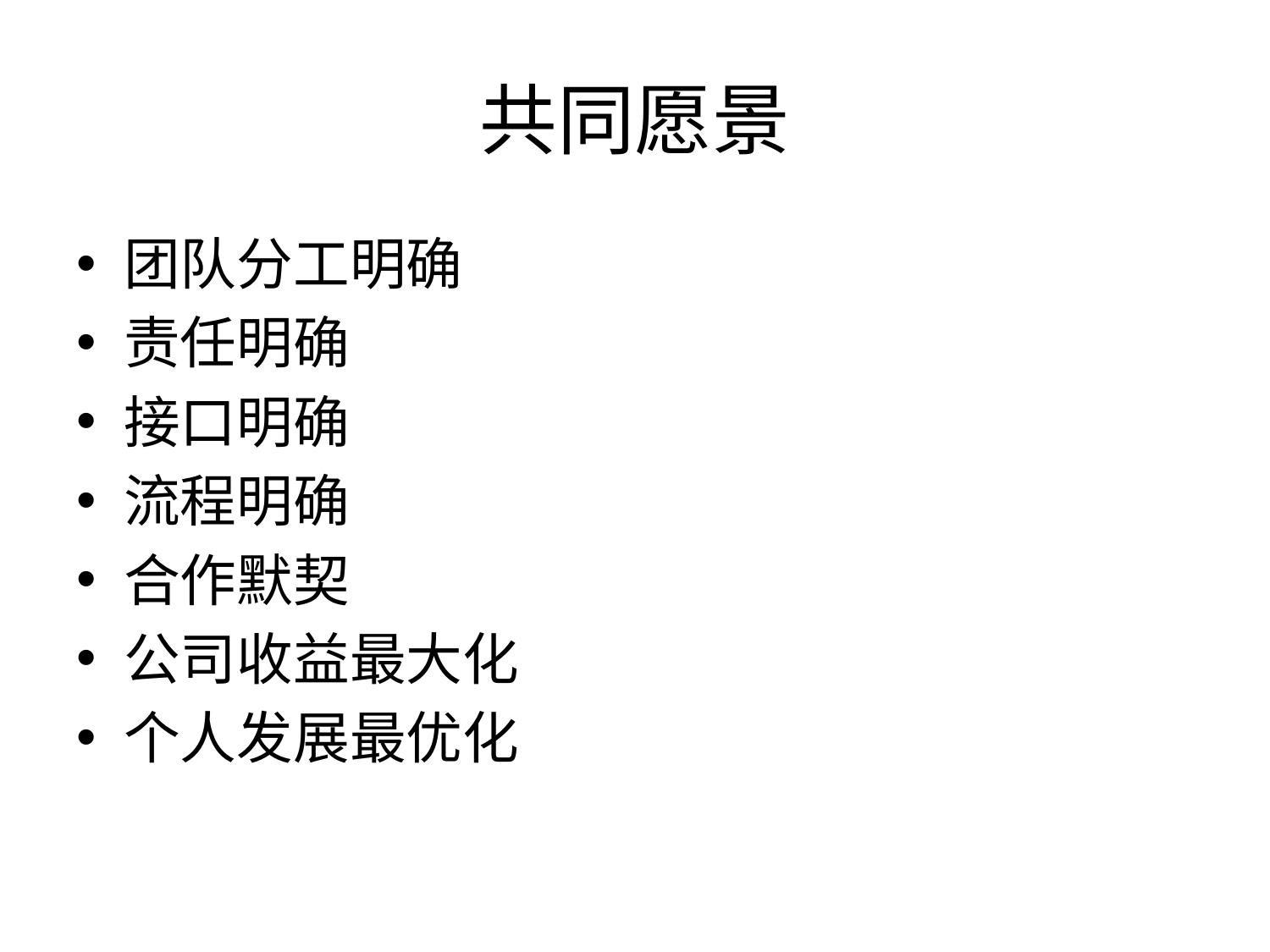

# 共同愿景
团队分工明确
责任明确
接口明确
流程明确
合作默契
公司收益最大化
个人发展最优化